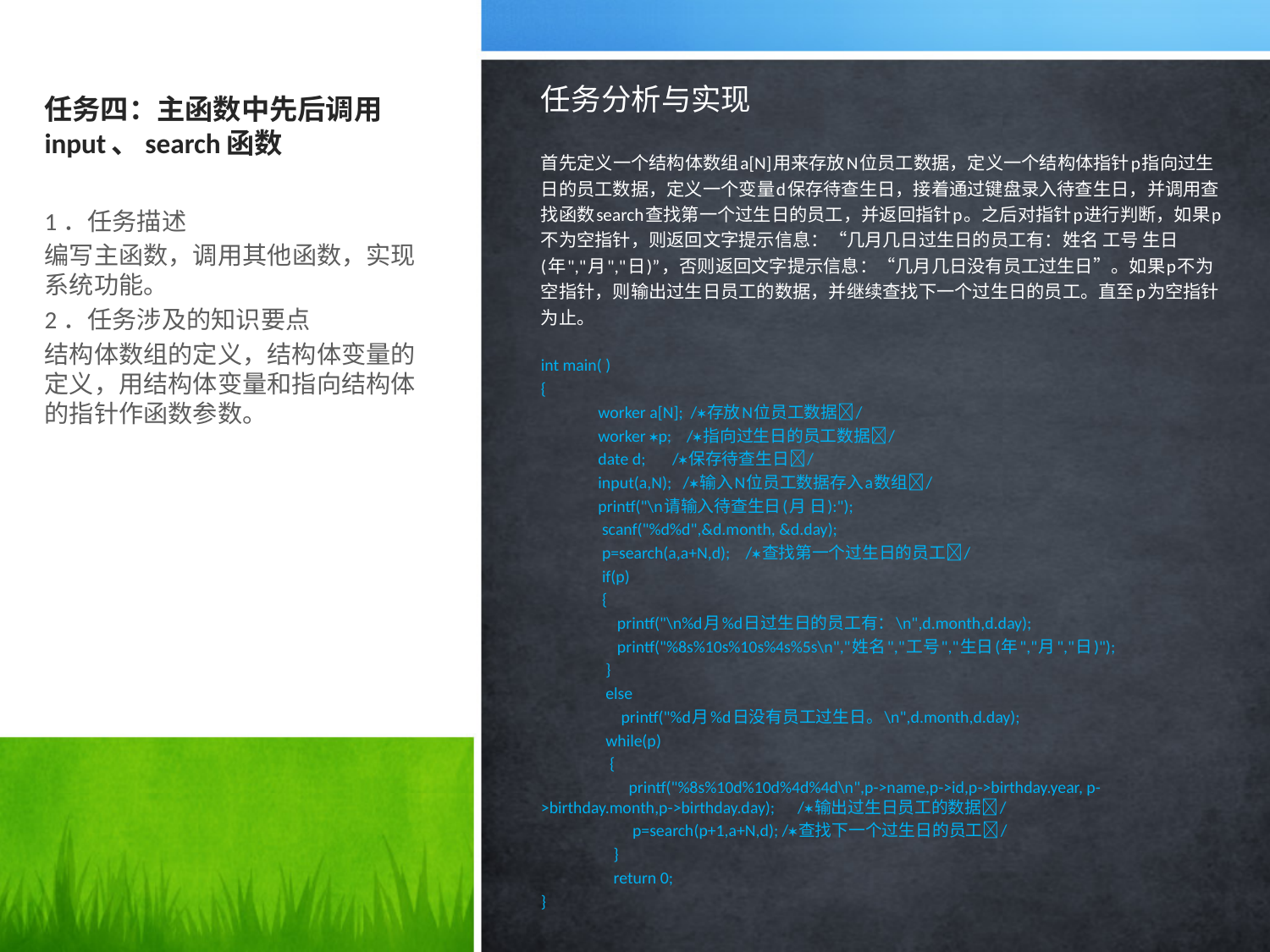

任务分析与实现

首先定义一个结构体数组a[N]用来存放N位员工数据，定义一个结构体指针p指向过生日的员工数据，定义一个变量d保存待查生日，接着通过键盘录入待查生日，并调用查找函数search查找第一个过生日的员工，并返回指针p。之后对指针p进行判断，如果p不为空指针，则返回文字提示信息：“几月几日过生日的员工有：姓名 工号 生日(年","月","日)”，否则返回文字提示信息：“几月几日没有员工过生日”。如果p不为空指针，则输出过生日员工的数据，并继续查找下一个过生日的员工。直至p为空指针为止。

int main( )
{
               worker a[N];  /∗存放N位员工数据∗/
               worker ∗p;    /∗指向过生日的员工数据∗/
               date d;       /∗保存待查生日∗/
               input(a,N);   /∗输入N位员工数据存入a数组∗/
               printf("\n请输入待查生日(月 日):");
                scanf("%d%d",&d.month, &d.day);
                p=search(a,a+N,d);    /∗查找第一个过生日的员工∗/
                if(p)
                {
                    printf("\n%d月%d日过生日的员工有：\n",d.month,d.day);
                    printf("%8s%10s%10s%4s%5s\n","姓名","工号","生日(年","月","日)");
                 }
                 else
                     printf("%d月%d日没有员工过生日。\n",d.month,d.day);
                 while(p)
                  {
                       printf("%8s%10d%10d%4d%4d\n",p->name,p->id,p->birthday.year, p->birthday.month,p->birthday.day);      /∗输出过生日员工的数据∗/
                        p=search(p+1,a+N,d); /∗查找下一个过生日的员工∗/
                   }
                   return 0;
}

# 任务四：主函数中先后调用input、search函数
1．任务描述
编写主函数，调用其他函数，实现系统功能。
2．任务涉及的知识要点
结构体数组的定义，结构体变量的定义，用结构体变量和指向结构体的指针作函数参数。